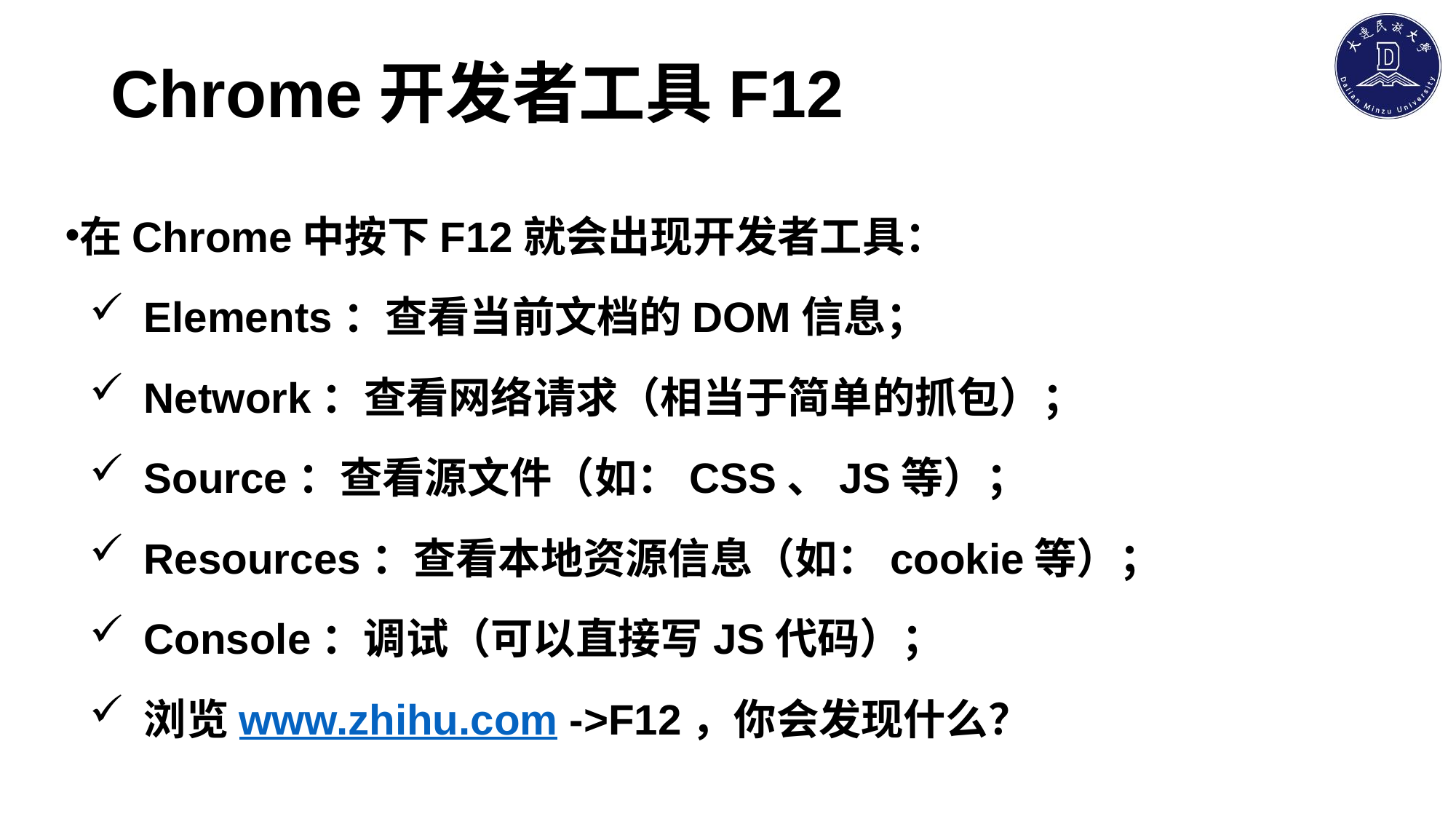

# Chrome开发者工具F12
在Chrome中按下F12就会出现开发者工具：
Elements：查看当前文档的DOM信息；
Network：查看网络请求（相当于简单的抓包）；
Source：查看源文件（如：CSS、JS等）；
Resources：查看本地资源信息（如：cookie等）；
Console：调试（可以直接写JS代码）；
浏览www.zhihu.com ->F12，你会发现什么？